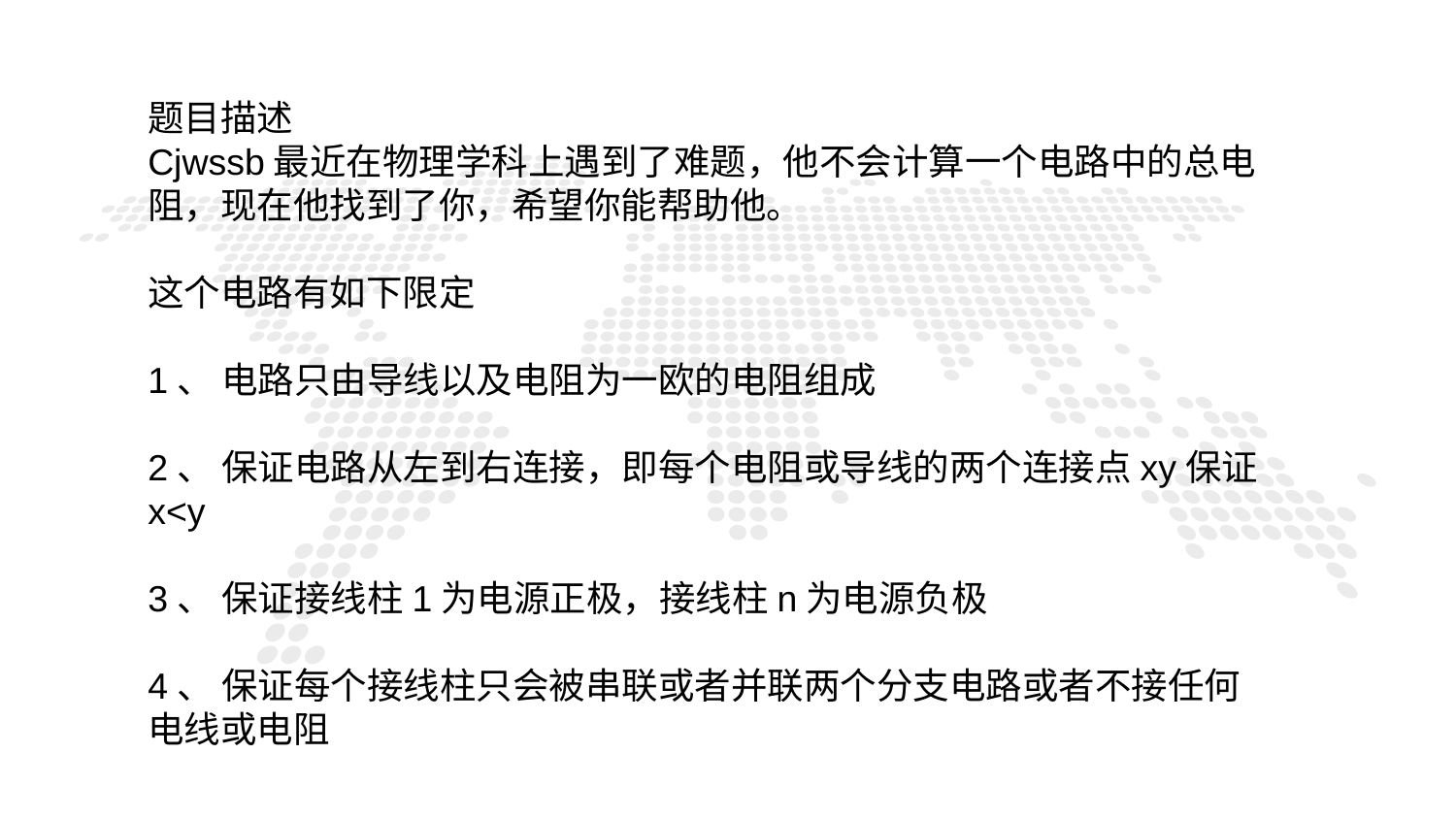

题目描述
Cjwssb最近在物理学科上遇到了难题，他不会计算一个电路中的总电阻，现在他找到了你，希望你能帮助他。

这个电路有如下限定

1、 电路只由导线以及电阻为一欧的电阻组成

2、 保证电路从左到右连接，即每个电阻或导线的两个连接点xy保证x<y

3、 保证接线柱1为电源正极，接线柱n为电源负极

4、 保证每个接线柱只会被串联或者并联两个分支电路或者不接任何电线或电阻